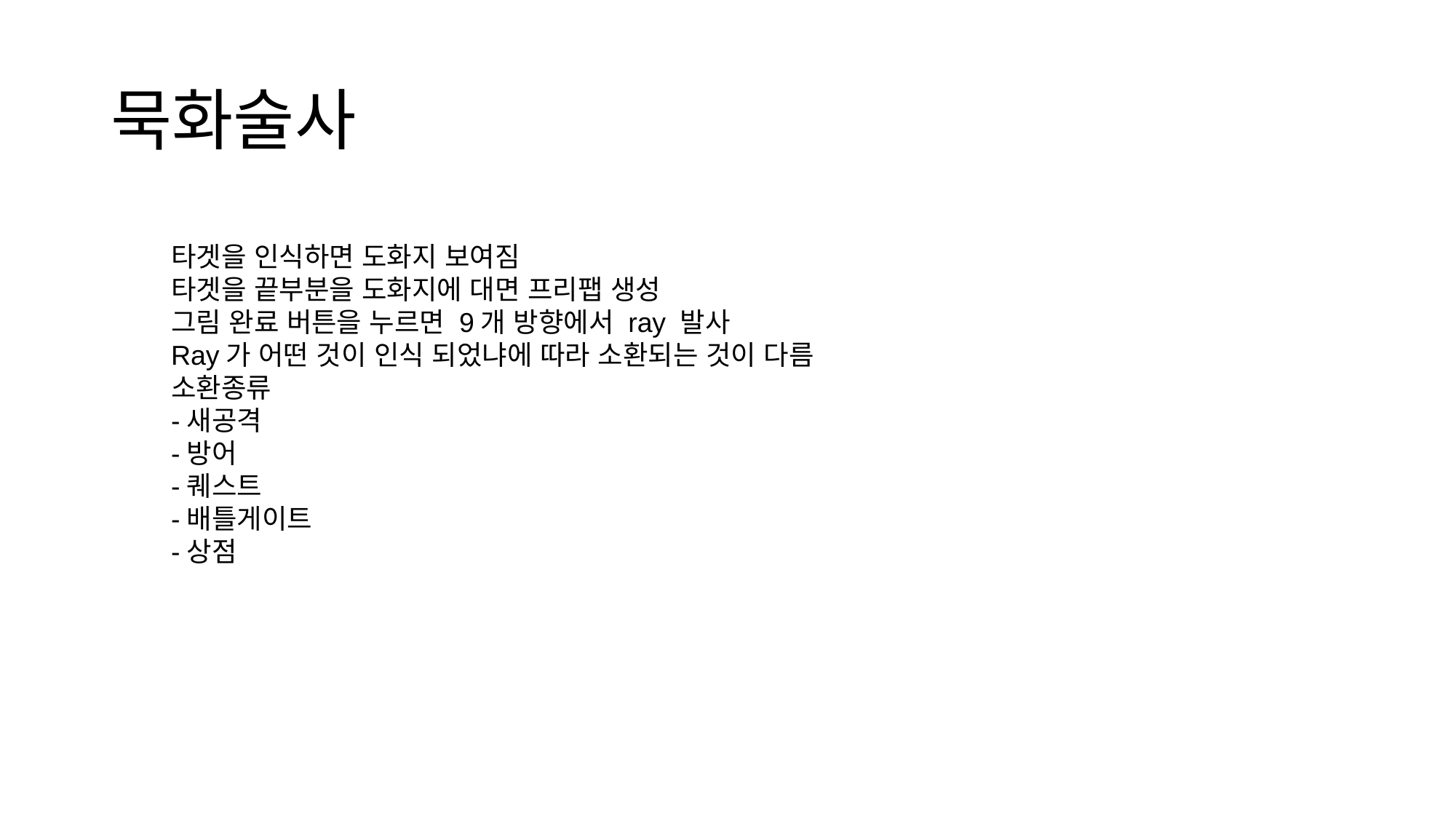

묵화술사
타겟을 인식하면 도화지 보여짐
타겟을 끝부분을 도화지에 대면 프리팹 생성
그림 완료 버튼을 누르면 9개 방향에서 ray 발사
Ray가 어떤 것이 인식 되었냐에 따라 소환되는 것이 다름
소환종류
-새공격
-방어
-퀘스트
-배틀게이트
-상점